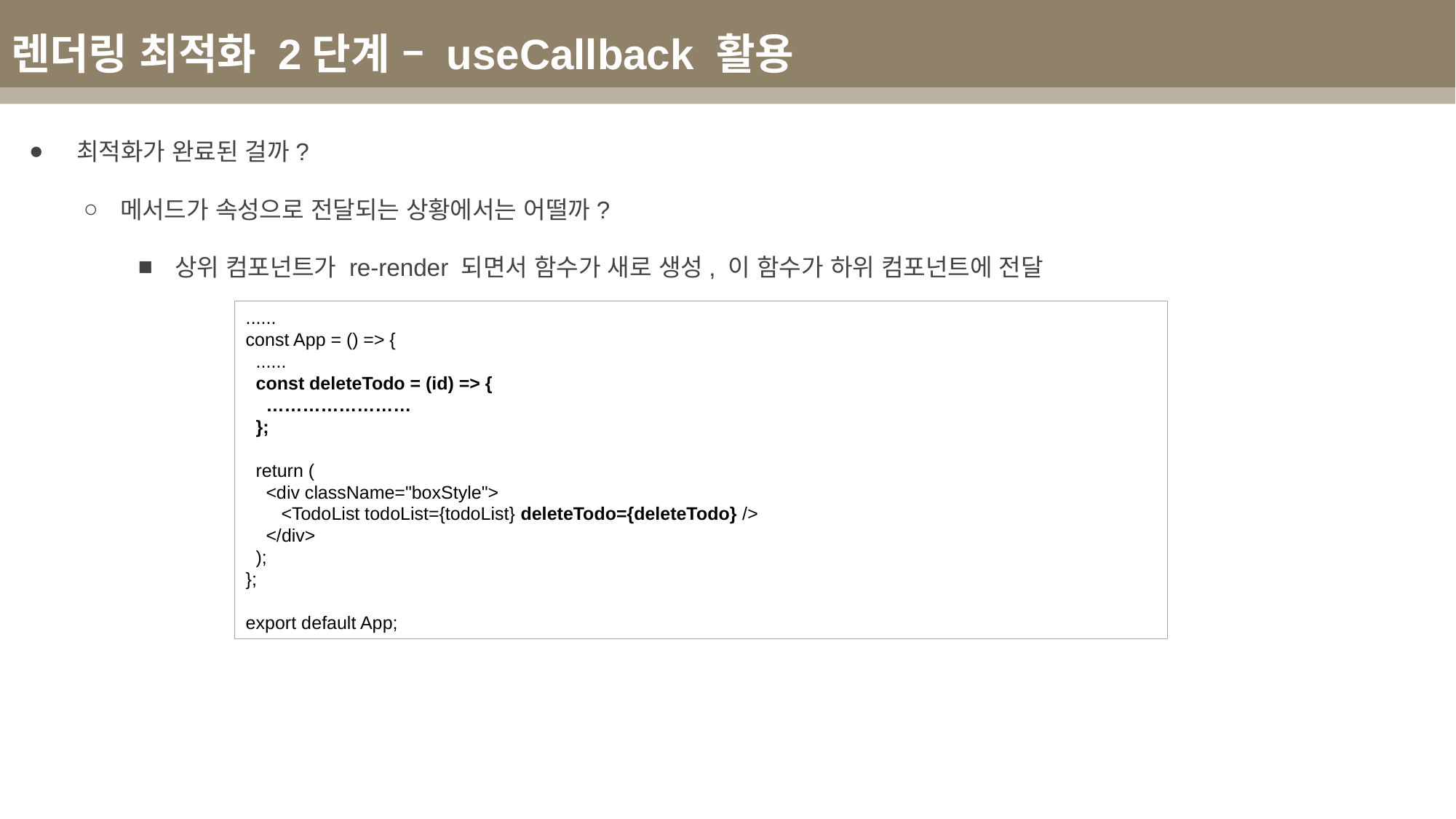

렌더링 최적화 2단계 – useCallback 활용
 최적화가 완료된 걸까?
메서드가 속성으로 전달되는 상황에서는 어떨까?
상위 컴포넌트가 re-render 되면서 함수가 새로 생성, 이 함수가 하위 컴포넌트에 전달

......
const App = () => {
  ......
  const deleteTodo = (id) => {
    ……………………
  };

  return (
    <div className="boxStyle">
       <TodoList todoList={todoList} deleteTodo={deleteTodo} />
    </div>
  );
};

export default App;